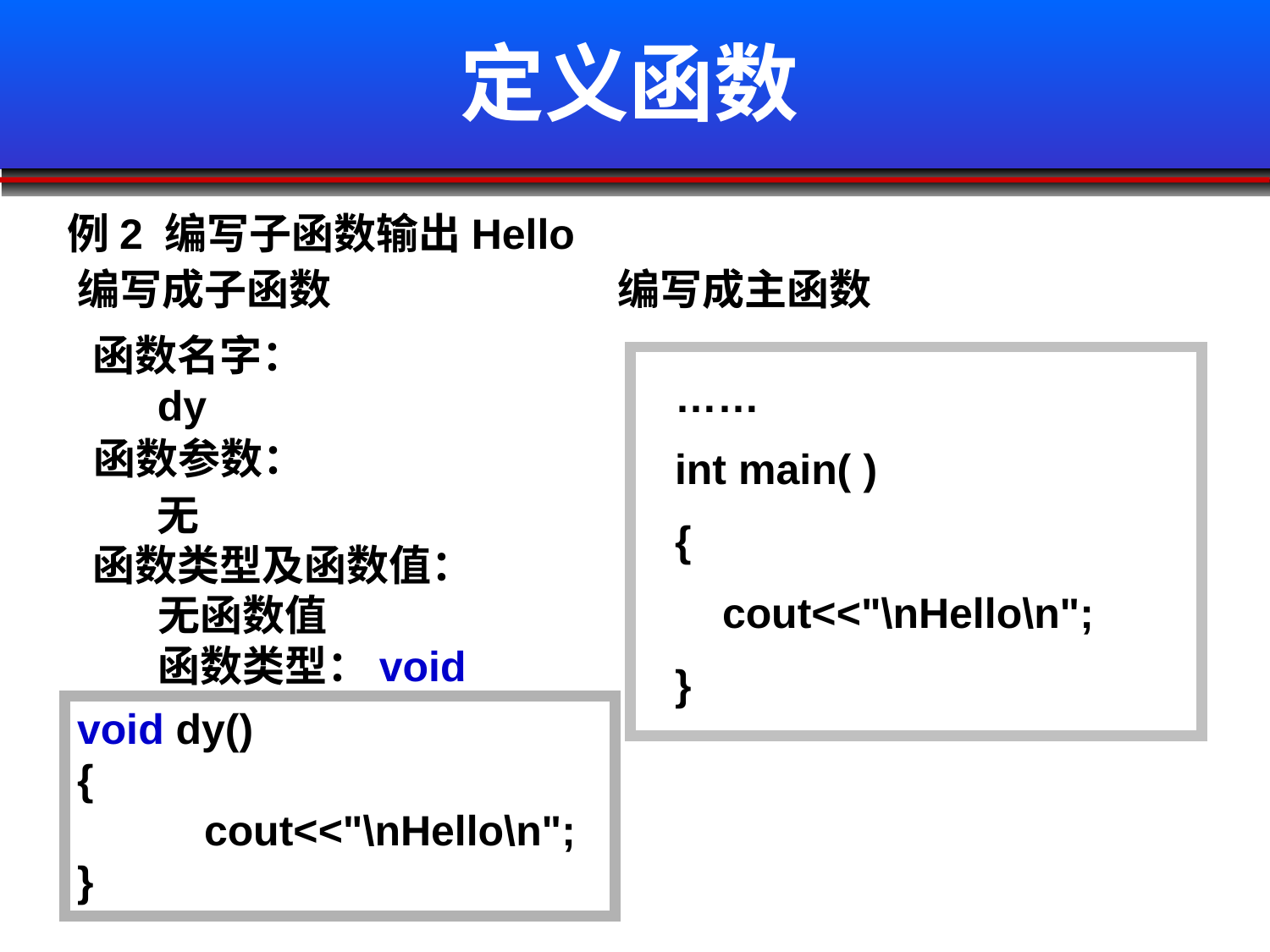

定义函数
 例2 编写子函数输出Hello
编写成子函数
编写成主函数
函数名字：

……
int main( )
{
    cout<<"\nHello\n";
}
dy
函数参数：
无
函数类型及函数值：
无函数值
函数类型：void
void dy()
{
	cout<<"\nHello\n";
}